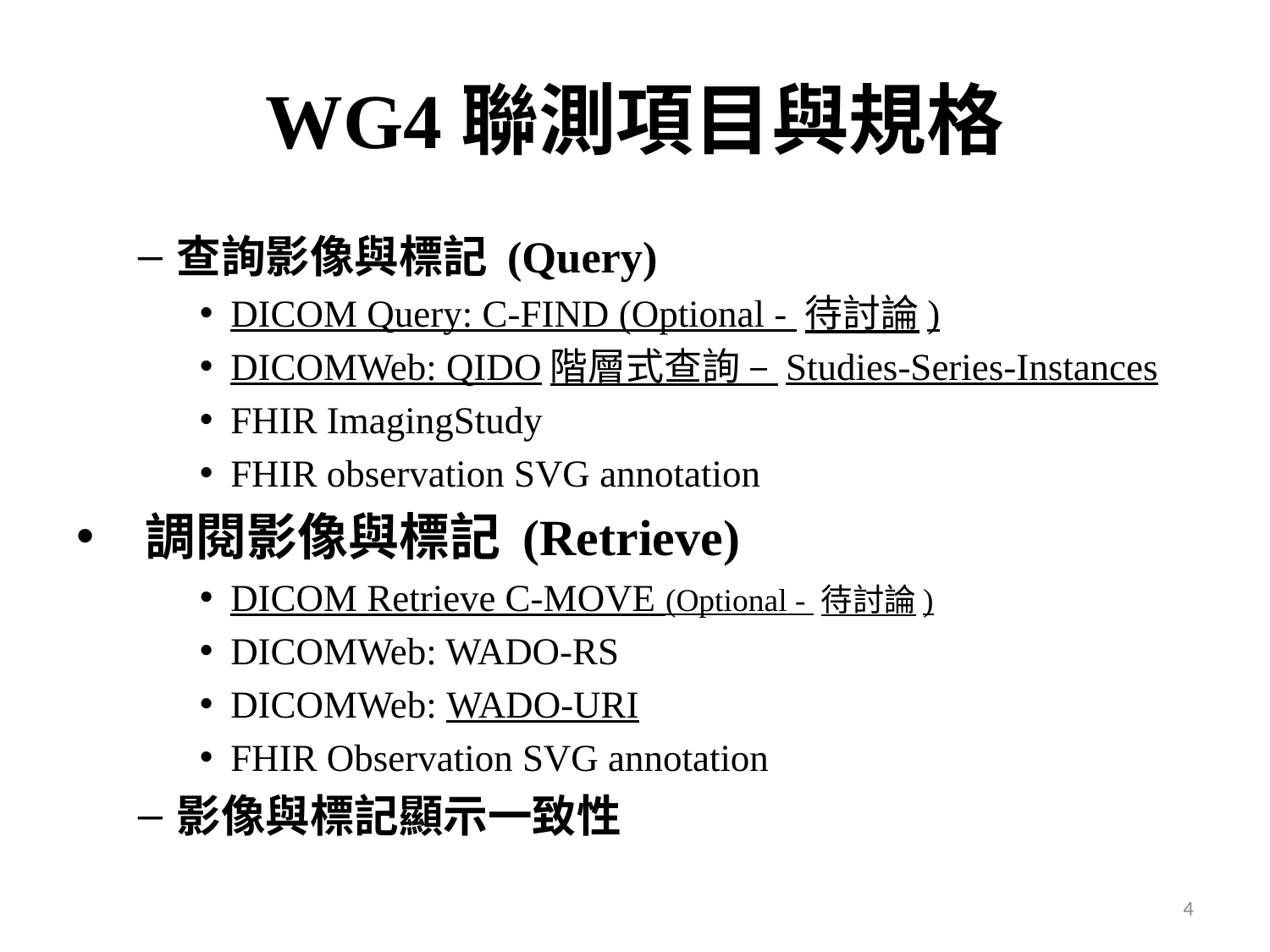

# WG4聯測項目與規格
查詢影像與標記 (Query)
DICOM Query: C-FIND (Optional - 待討論)
DICOMWeb: QIDO階層式查詢 – Studies-Series-Instances
FHIR ImagingStudy
FHIR observation SVG annotation
 調閱影像與標記 (Retrieve)
DICOM Retrieve C-MOVE (Optional - 待討論)
DICOMWeb: WADO-RS
DICOMWeb: WADO-URI
FHIR Observation SVG annotation
影像與標記顯示一致性

4